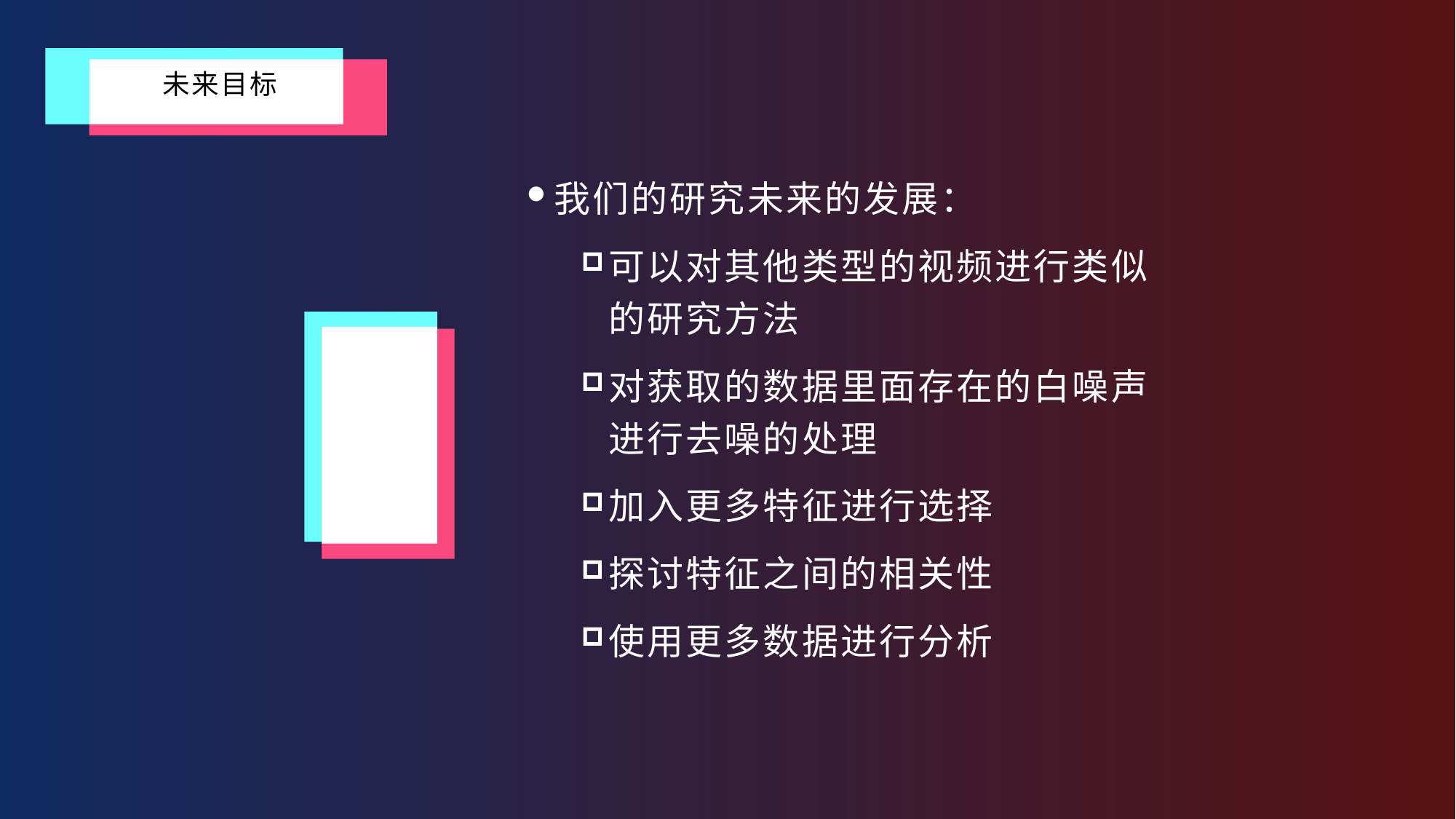

未来目标
我们的研究未来的发展：
可以对其他类型的视频进行类似的研究方法
对获取的数据里面存在的白噪声进行去噪的处理
加入更多特征进行选择
探讨特征之间的相关性
使用更多数据进行分析